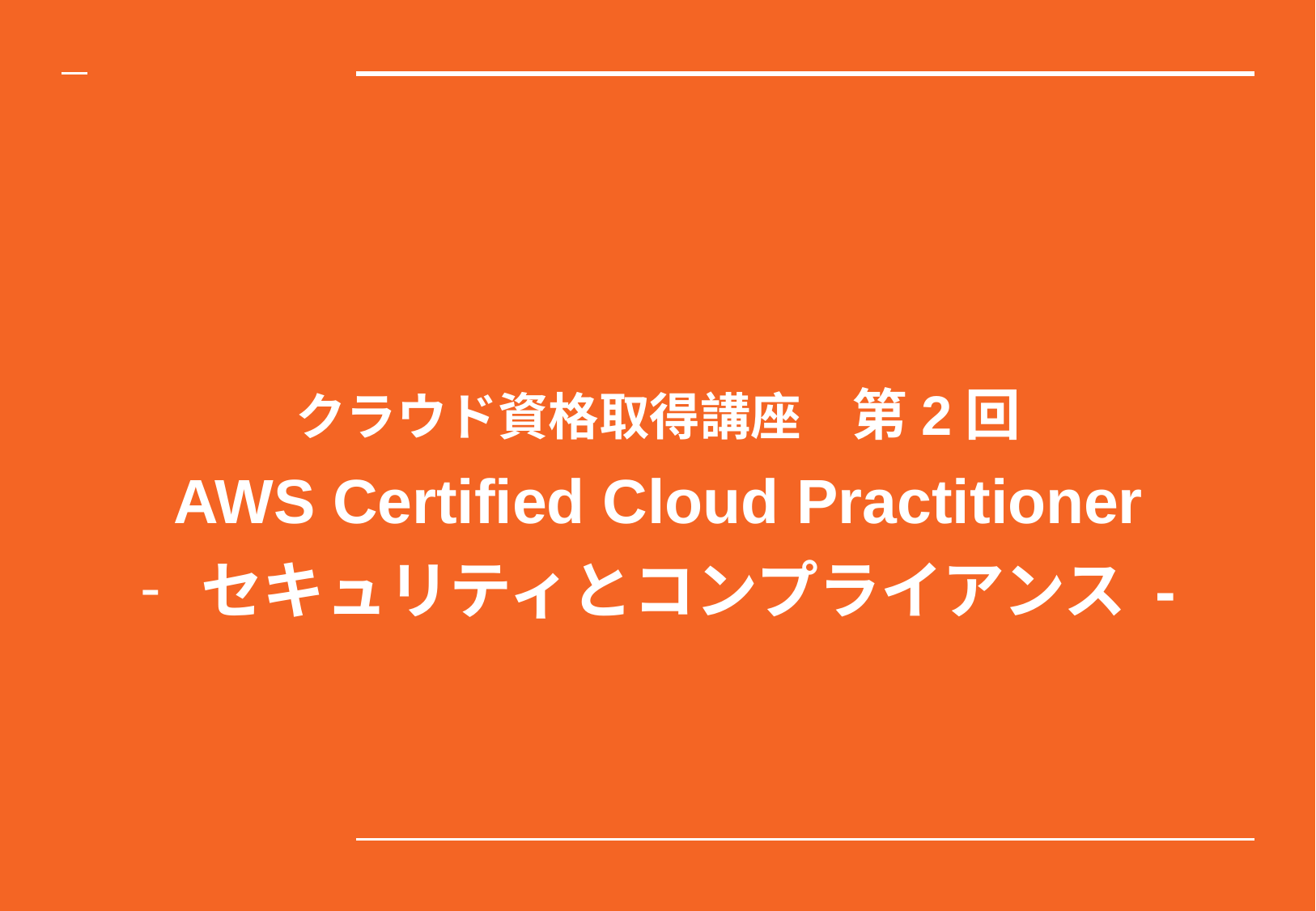

クラウド資格取得講座　第2回
AWS Certified Cloud Practitioner
セキュリティとコンプライアンス -